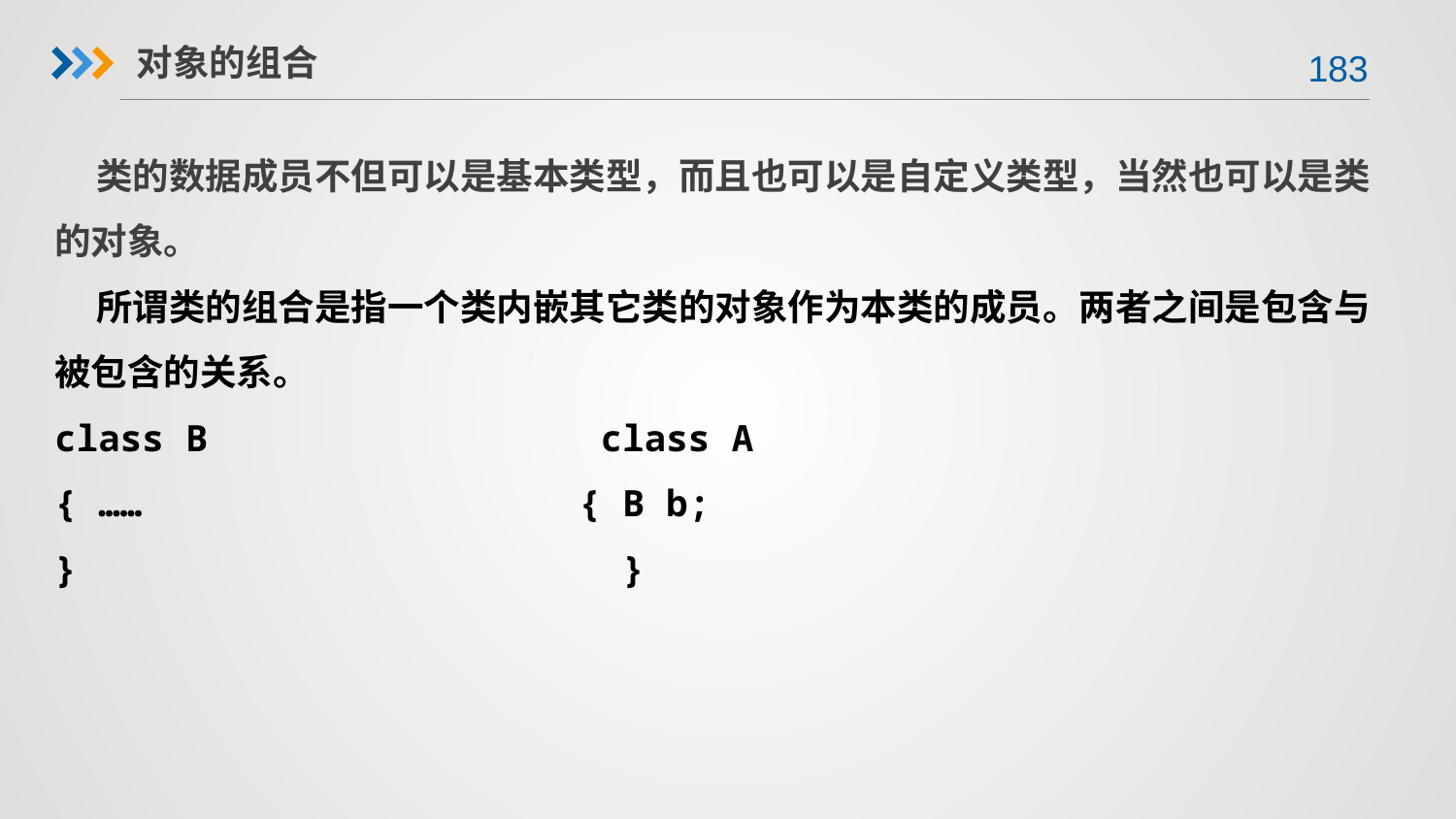

对象的组合
    类的数据成员不但可以是基本类型，而且也可以是自定义类型，当然也可以是类的对象。
    所谓类的组合是指一个类内嵌其它类的对象作为本类的成员。两者之间是包含与被包含的关系。
class B                  class A
{ ……                    { B b;
}                         }